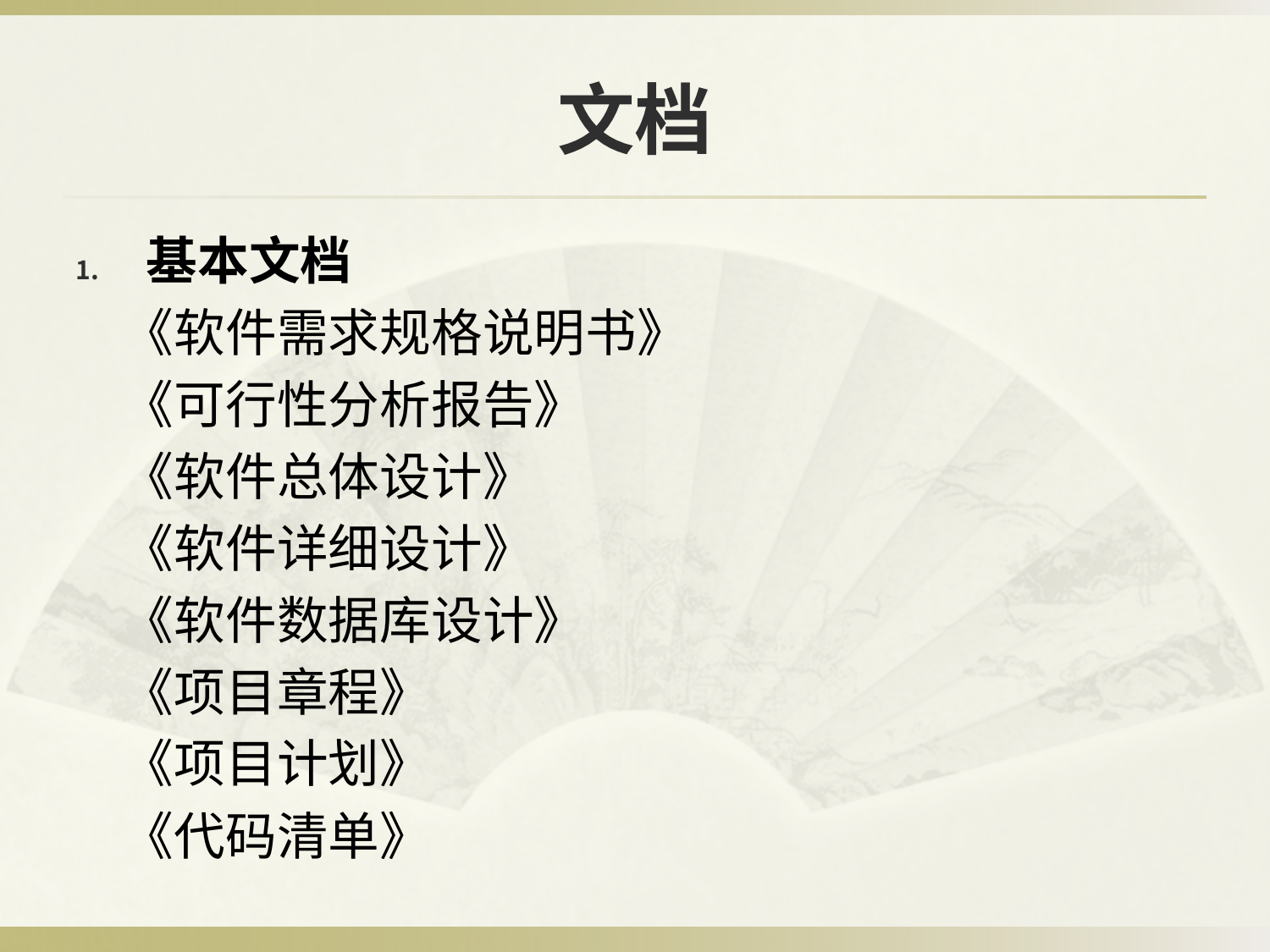

# 文档
基本文档
	《软件需求规格说明书》
	《可行性分析报告》
	《软件总体设计》
	《软件详细设计》
	《软件数据库设计》
	《项目章程》
	《项目计划》
	《代码清单》